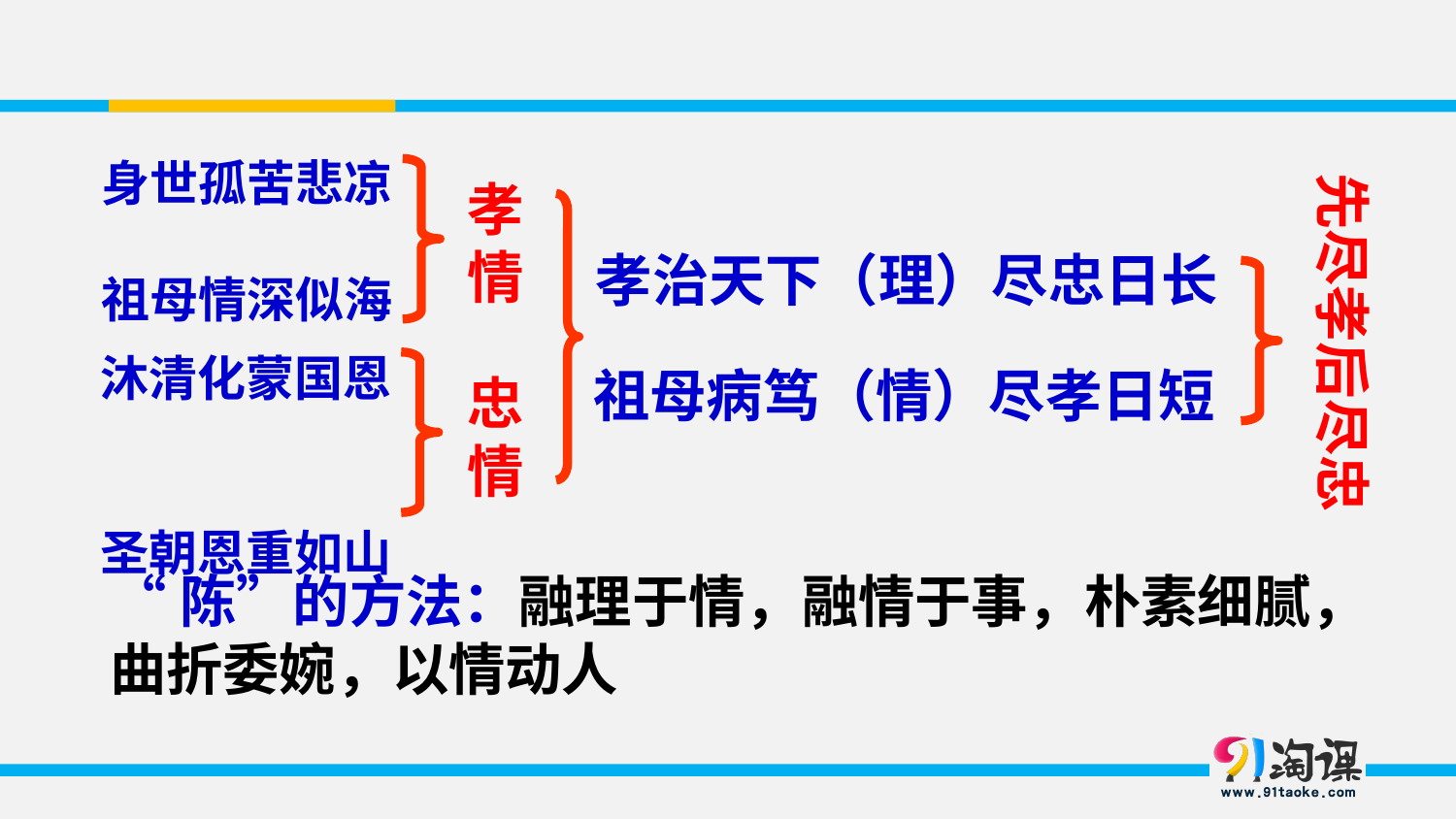

身世孤苦悲凉 
                 
祖母情深似海

先尽孝后尽忠
孝情

孝治天下（理）尽忠日长

沐清化蒙国恩         
               
圣朝恩重如山

祖母病笃（情）尽孝日短
忠情
“陈”的方法：融理于情，融情于事，朴素细腻，曲折委婉，以情动人